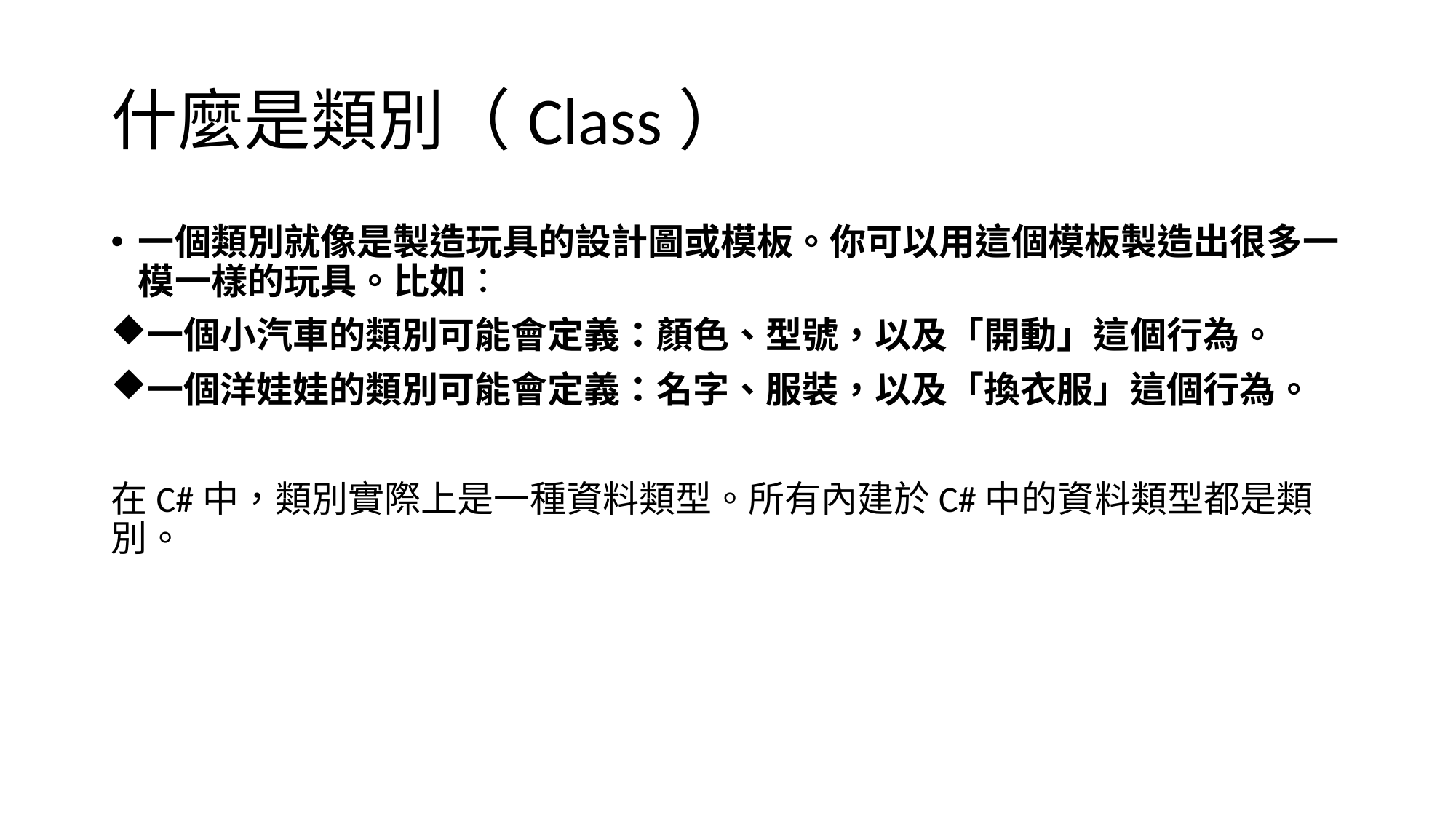

# 什麼是類別（Class）
一個類別就像是製造玩具的設計圖或模板。你可以用這個模板製造出很多一模一樣的玩具。比如：
一個小汽車的類別可能會定義：顏色、型號，以及「開動」這個行為。
一個洋娃娃的類別可能會定義：名字、服裝，以及「換衣服」這個行為。

在C#中，類別實際上是一種資料類型。所有內建於C#中的資料類型都是類別。